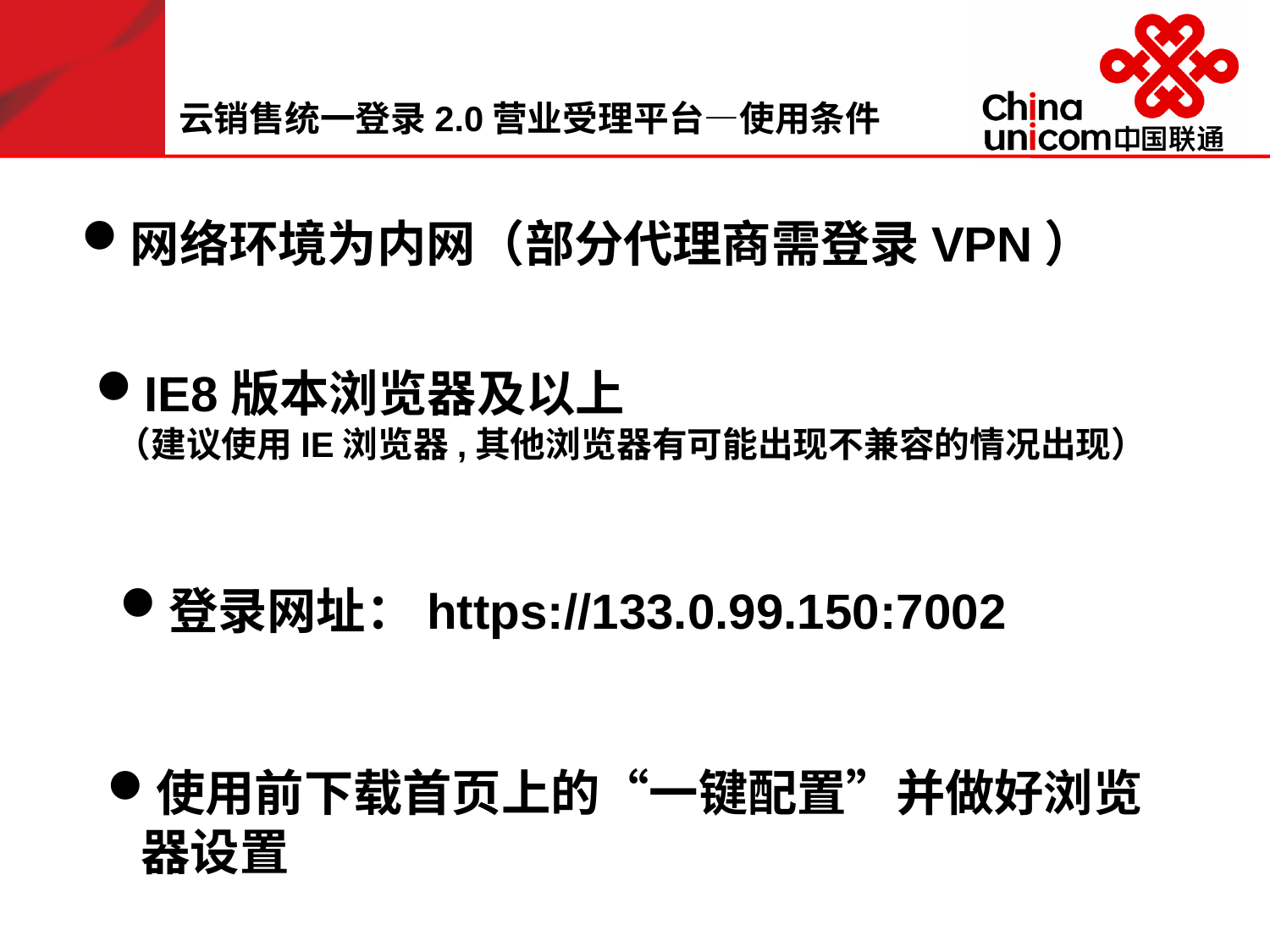

云销售统一登录2.0营业受理平台—使用条件
网络环境为内网（部分代理商需登录VPN）
IE8版本浏览器及以上
（建议使用IE浏览器,其他浏览器有可能出现不兼容的情况出现）
登录网址：https://133.0.99.150:7002
使用前下载首页上的“一键配置”并做好浏览
  器设置